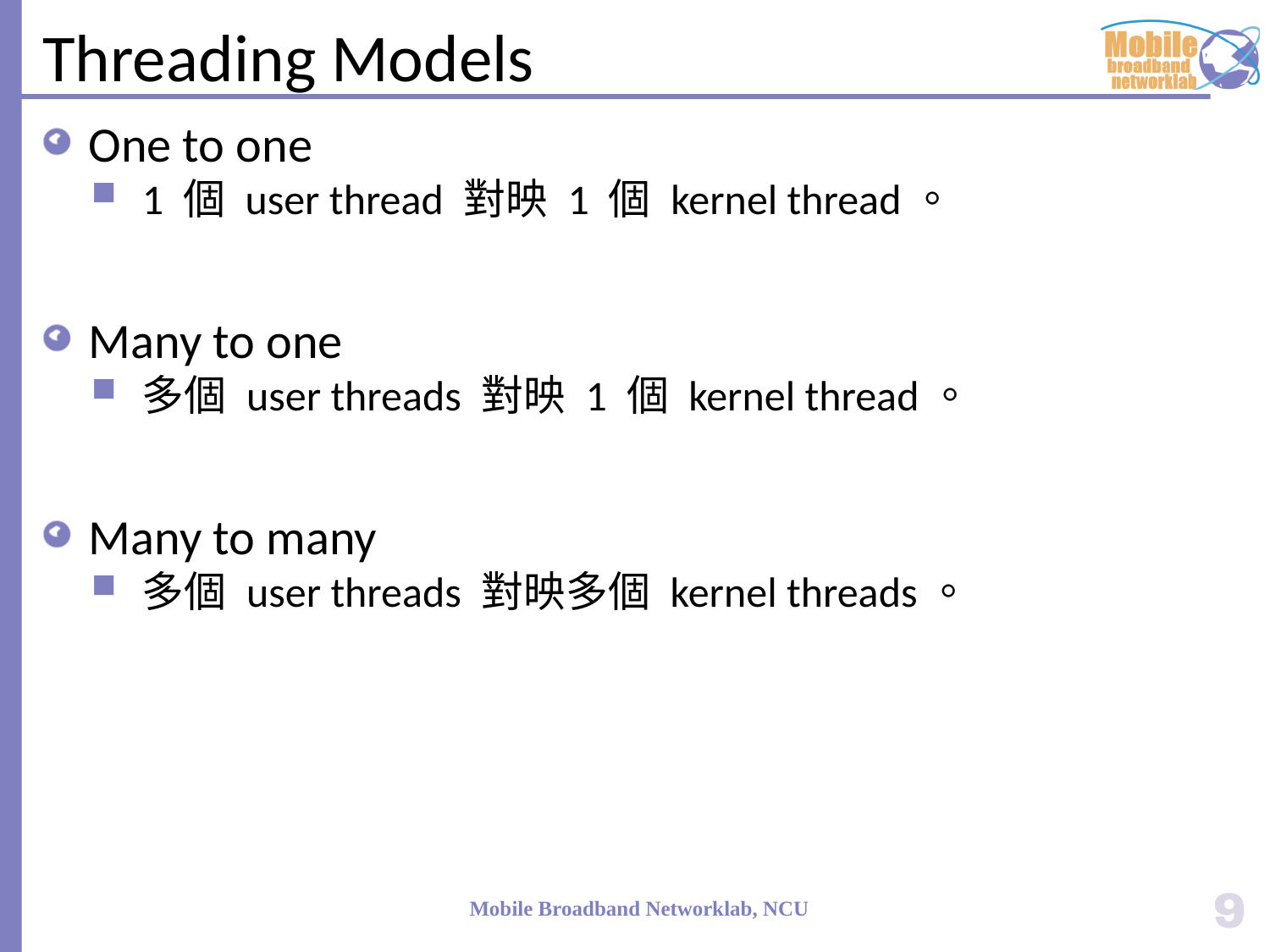

# Threading Models
One to one
1 個 user thread 對映 1 個 kernel thread。

Many to one
多個 user threads 對映 1 個 kernel thread。

Many to many
多個 user threads 對映多個 kernel threads。

9